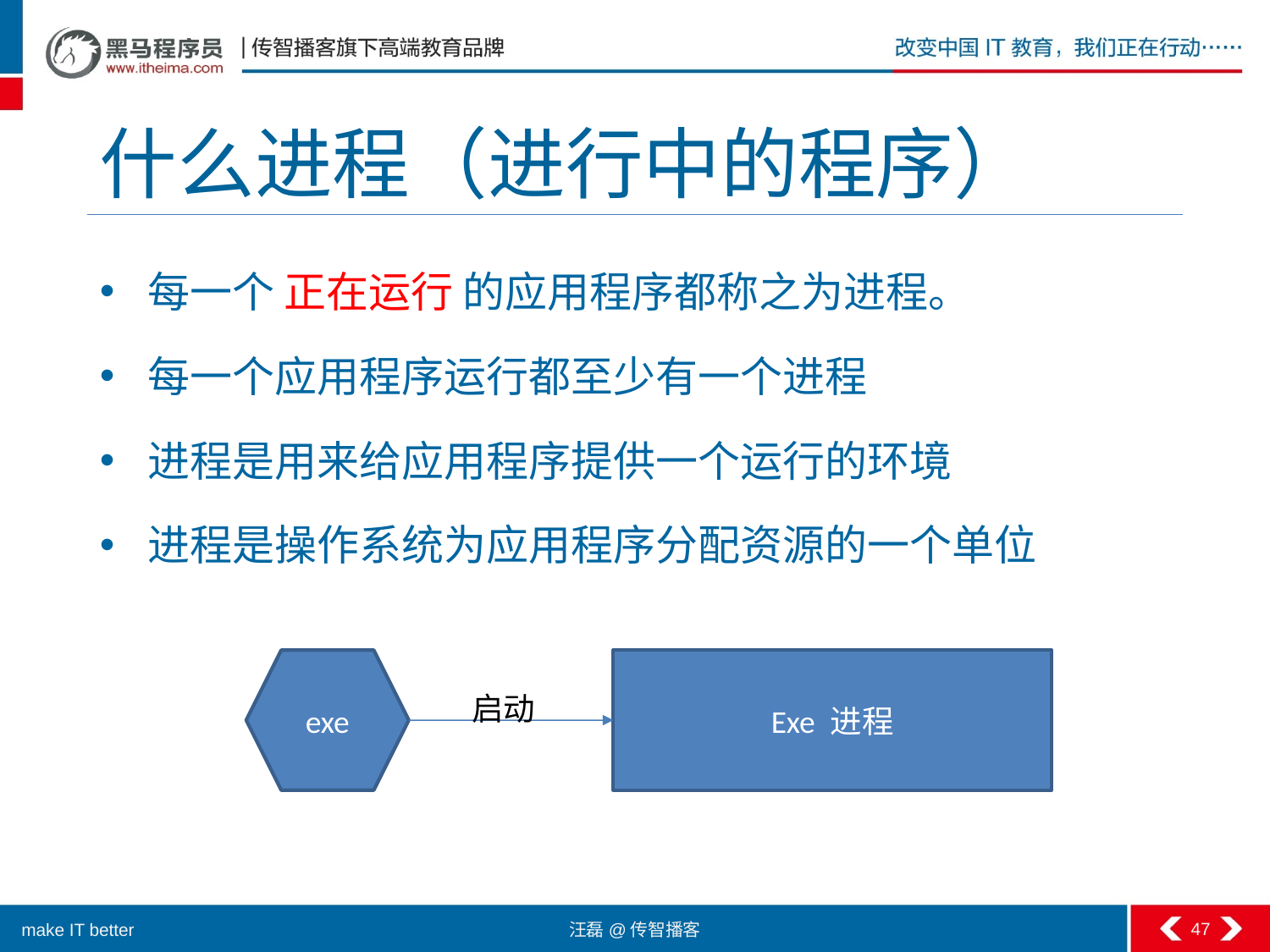

# 什么进程（进行中的程序）
每一个 正在运行 的应用程序都称之为进程。
每一个应用程序运行都至少有一个进程
进程是用来给应用程序提供一个运行的环境
进程是操作系统为应用程序分配资源的一个单位
exe
Exe 进程
启动
47
汪磊@传智播客
make IT better